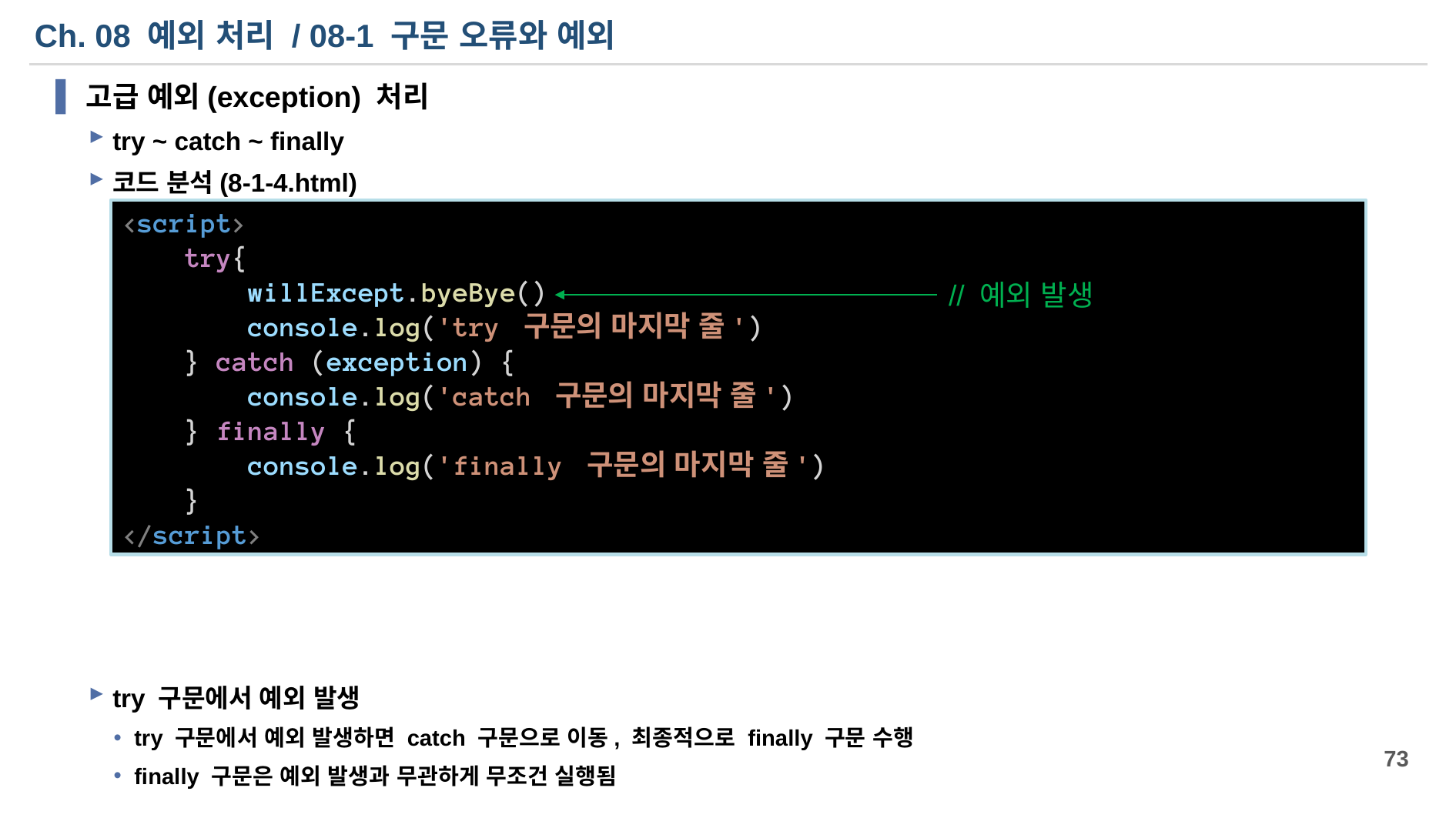

# Ch. 08 예외 처리 / 08-1 구문 오류와 예외
고급 예외(exception) 처리
try ~ catch ~ finally
코드 분석(8-1-4.html)

try 구문에서 예외 발생
try 구문에서 예외 발생하면 catch 구문으로 이동, 최종적으로 finally 구문 수행
finally 구문은 예외 발생과 무관하게 무조건 실행됨
<script>
    try{
        willExcept.byeBye()
        console.log('try 구문의 마지막 줄')
    } catch (exception) {
        console.log('catch 구문의 마지막 줄')
    } finally {
        console.log('finally 구문의 마지막 줄')
    }
</script>
// 예외 발생
73